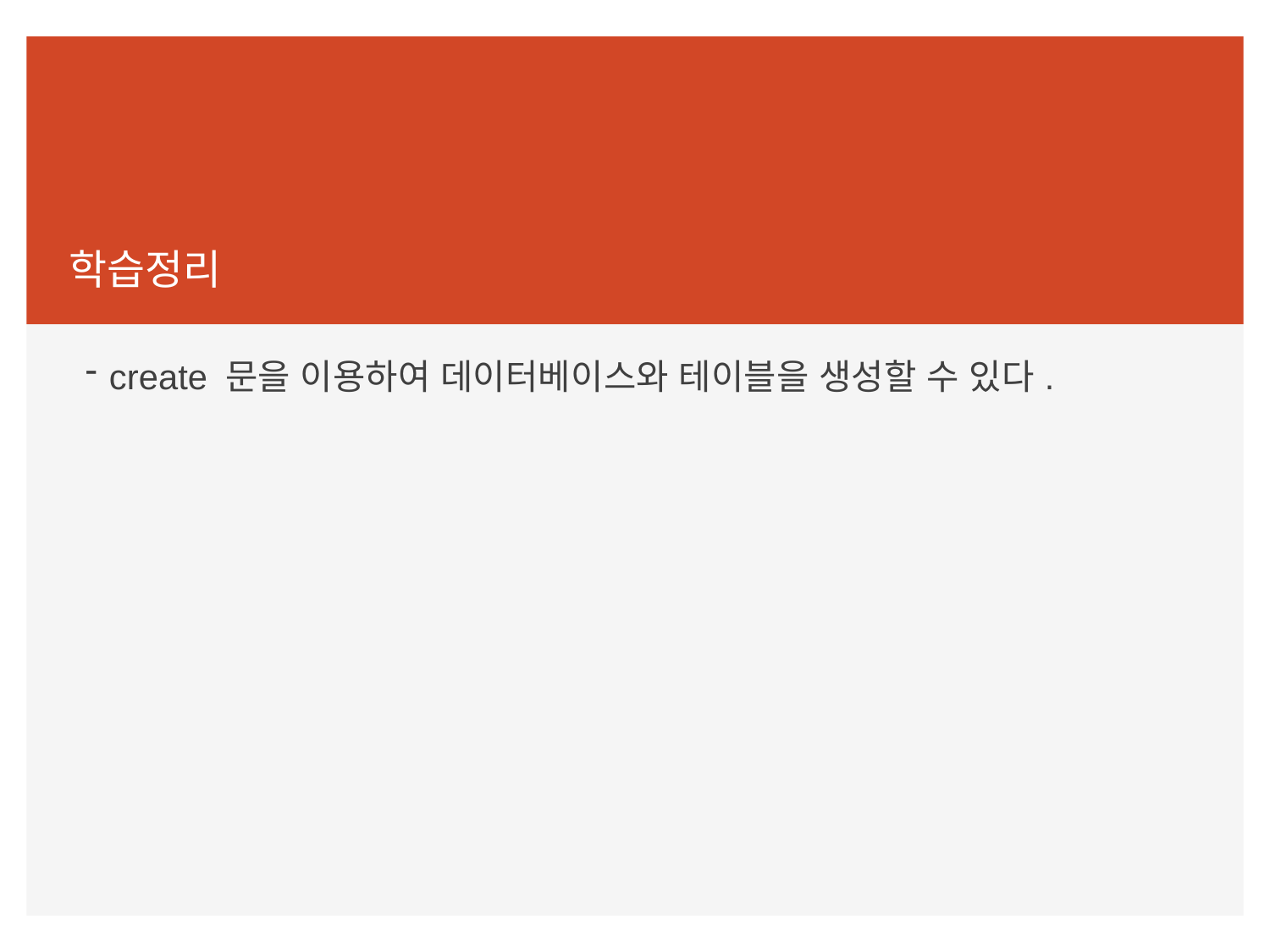

학습정리
create 문을 이용하여 데이터베이스와 테이블을 생성할 수 있다.